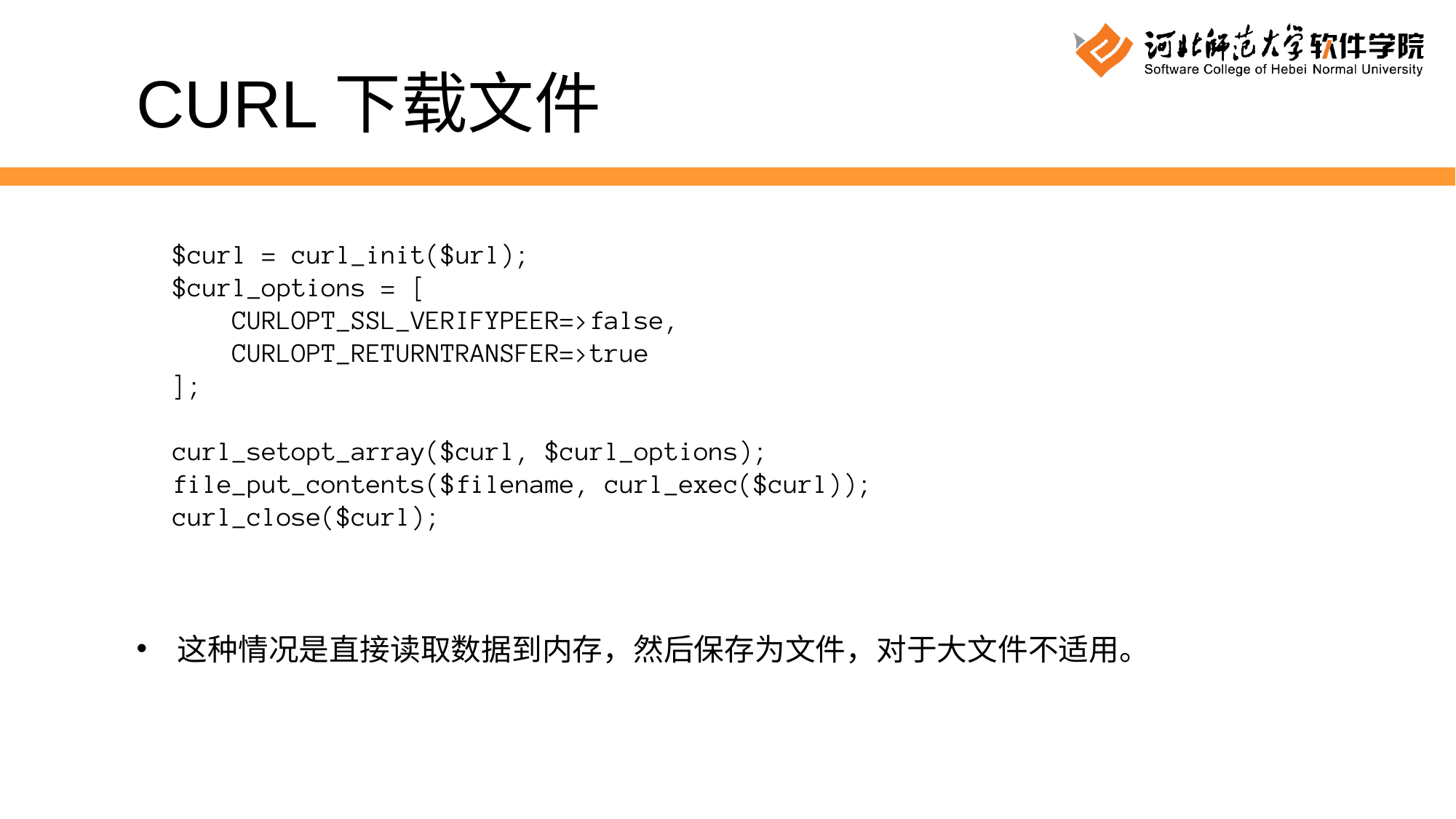

CURL下载文件
$curl = curl_init($url);
$curl_options = [
    CURLOPT_SSL_VERIFYPEER=>false,
    CURLOPT_RETURNTRANSFER=>true
];

curl_setopt_array($curl, $curl_options);
file_put_contents($filename, curl_exec($curl));
curl_close($curl);
这种情况是直接读取数据到内存，然后保存为文件，对于大文件不适用。